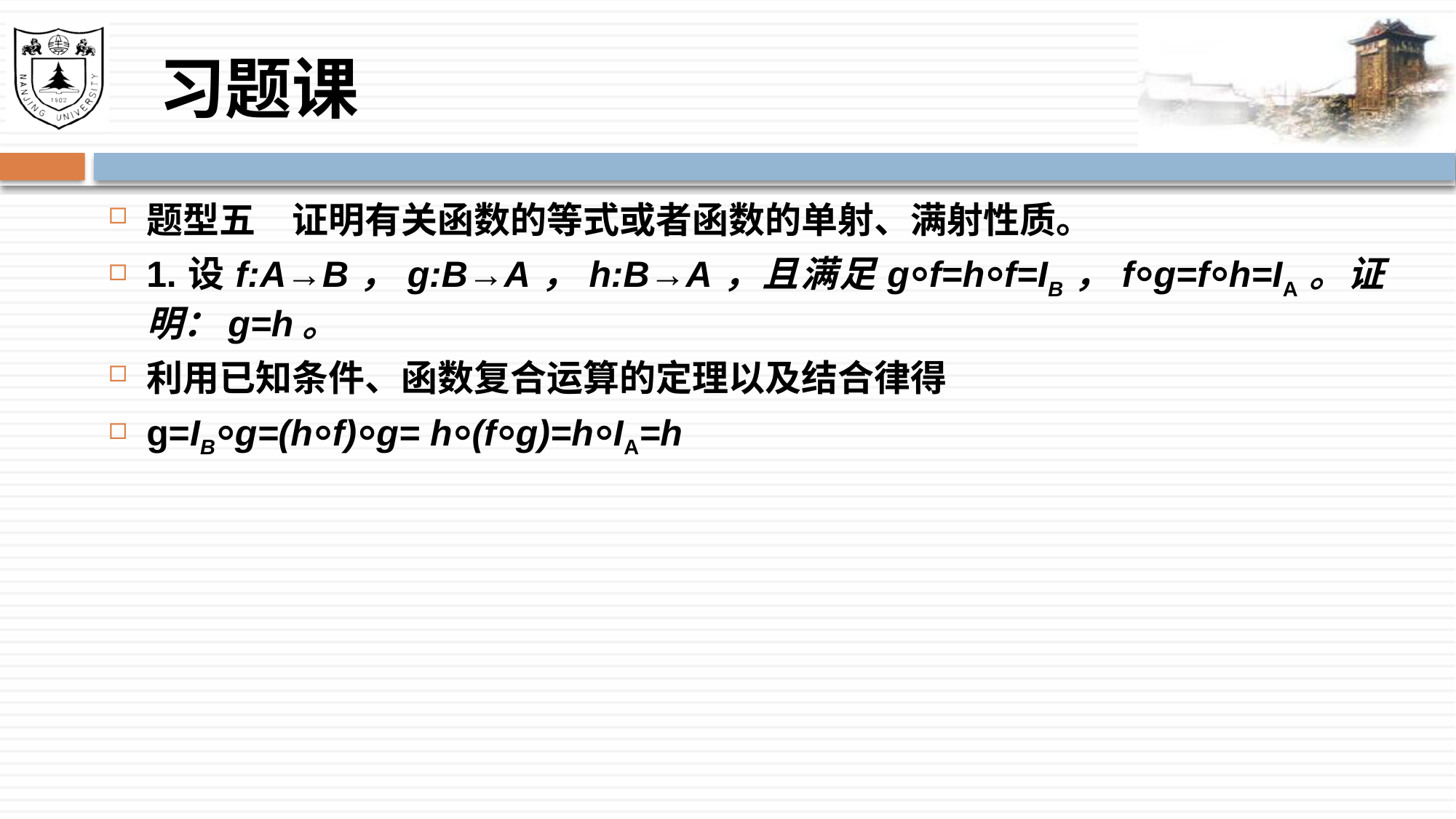

# 习题课
题型五　证明有关函数的等式或者函数的单射、满射性质。
1.设f:A→B，g:B→A，h:B→A，且满足g⸰f=h⸰f=IB，f⸰g=f⸰h=IA。证明：g=h。
利用已知条件、函数复合运算的定理以及结合律得
g=IB⸰g=(h⸰f)⸰g= h⸰(f⸰g)=h⸰IA=h